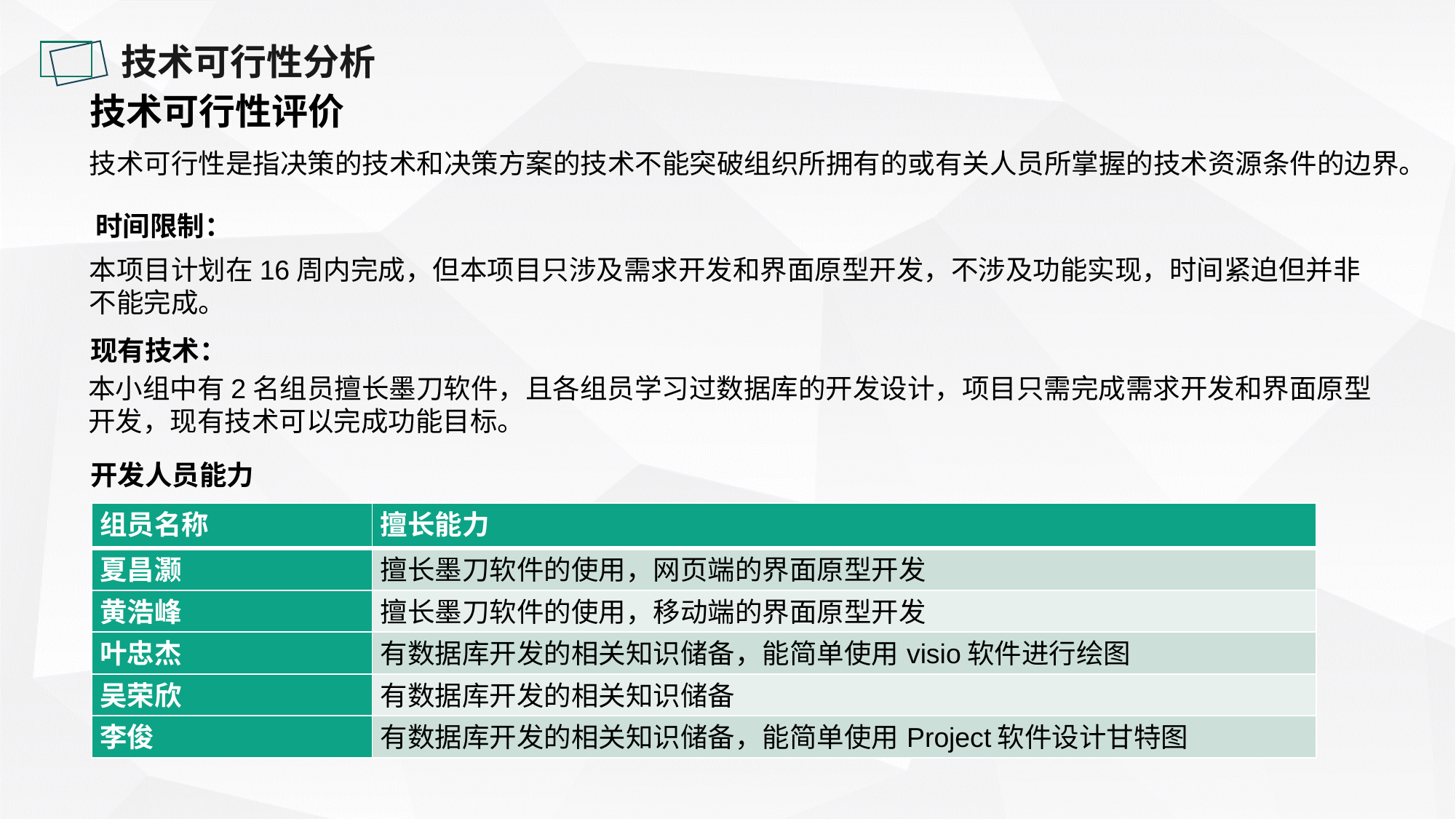

技术可行性分析

技术可行性评价

技术可行性是指决策的技术和决策方案的技术不能突破组织所拥有的或有关人员所掌握的技术资源条件的边界。
时间限制：
本项目计划在16周内完成，但本项目只涉及需求开发和界面原型开发，不涉及功能实现，时间紧迫但并非不能完成。
现有技术：
本小组中有2名组员擅长墨刀软件，且各组员学习过数据库的开发设计，项目只需完成需求开发和界面原型开发，现有技术可以完成功能目标。
开发人员能力
| 组员名称 | 擅长能力 |
| --- | --- |
| 夏昌灏 | 擅长墨刀软件的使用，网页端的界面原型开发 |
| 黄浩峰 | 擅长墨刀软件的使用，移动端的界面原型开发 |
| 叶忠杰 | 有数据库开发的相关知识储备，能简单使用visio软件进行绘图 |
| 吴荣欣 | 有数据库开发的相关知识储备 |
| 李俊 | 有数据库开发的相关知识储备，能简单使用Project软件设计甘特图 |